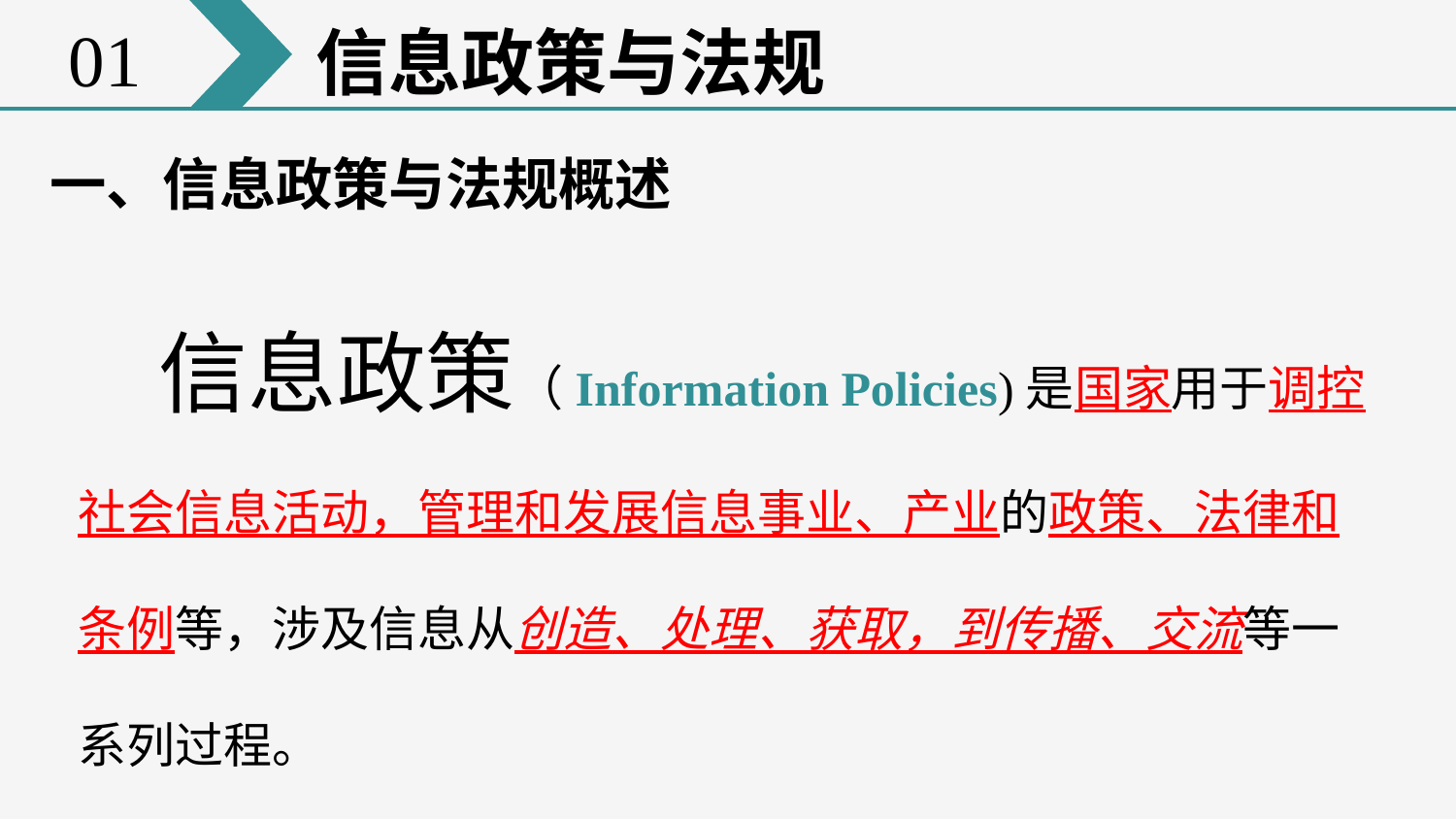

01
信息政策与法规
一、信息政策与法规概述
   信息政策（Information Policies)是国家用于调控社会信息活动，管理和发展信息事业、产业的政策、法律和条例等，涉及信息从创造、处理、获取，到传播、交流等一系列过程。